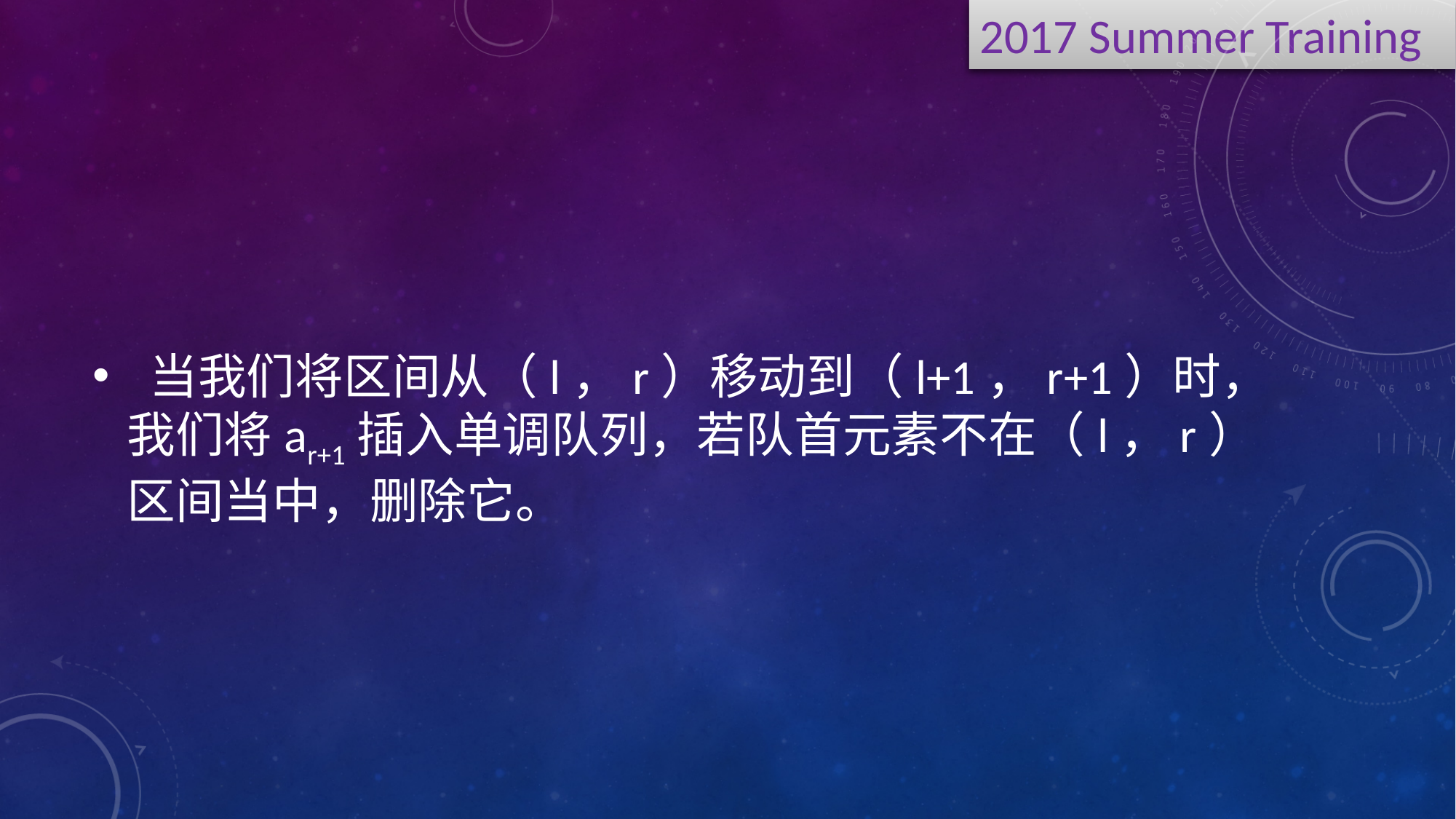

#
 当我们将区间从（l，r）移动到（l+1，r+1）时，我们将ar+1插入单调队列，若队首元素不在（l，r）区间当中，删除它。